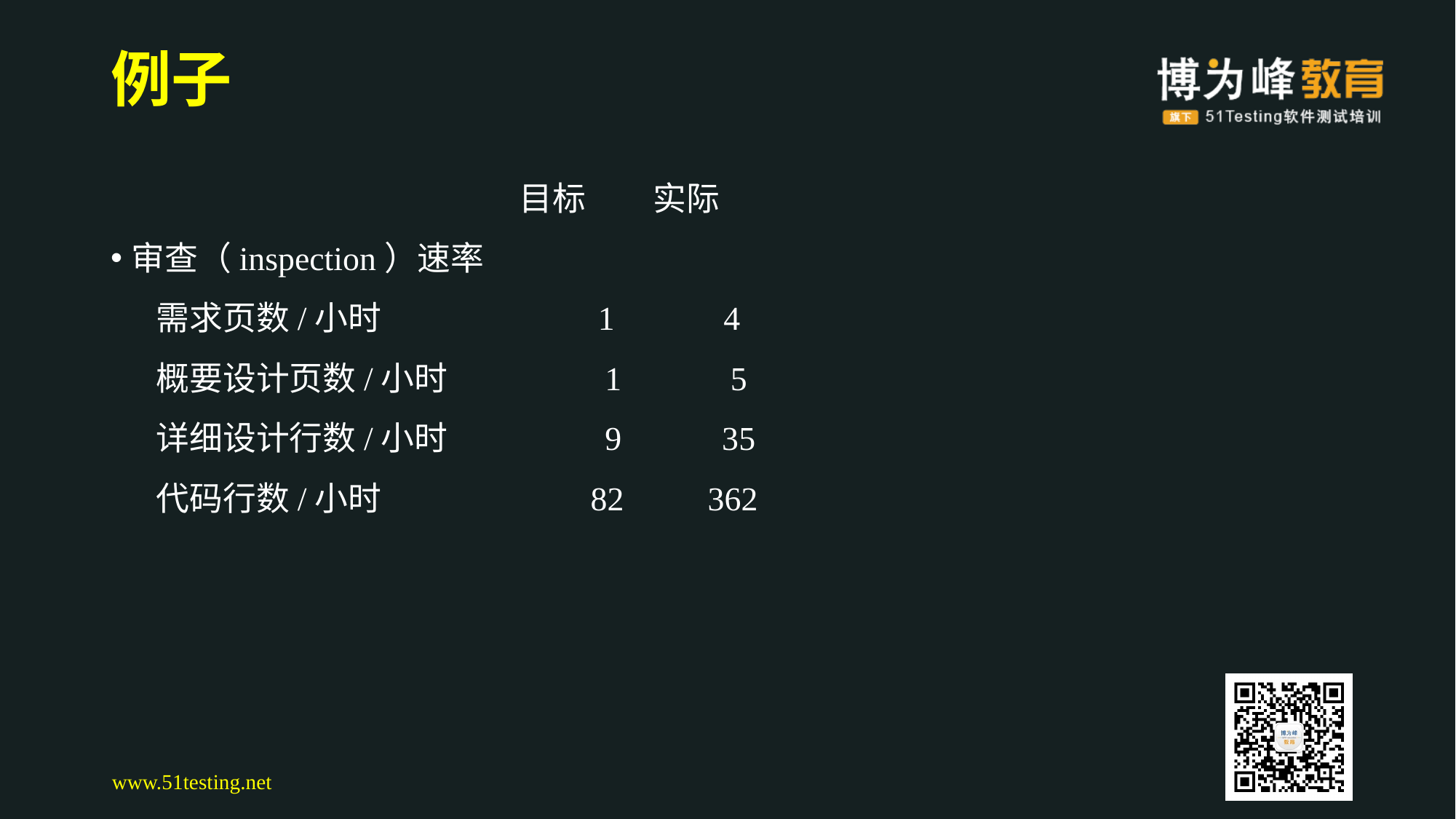

# 例子
                                                                 目标         实际
审查（inspection）速率
     需求页数/小时                            1             4
     概要设计页数/小时                    1             5
     详细设计行数/小时                    9            35
     代码行数/小时                           82          362